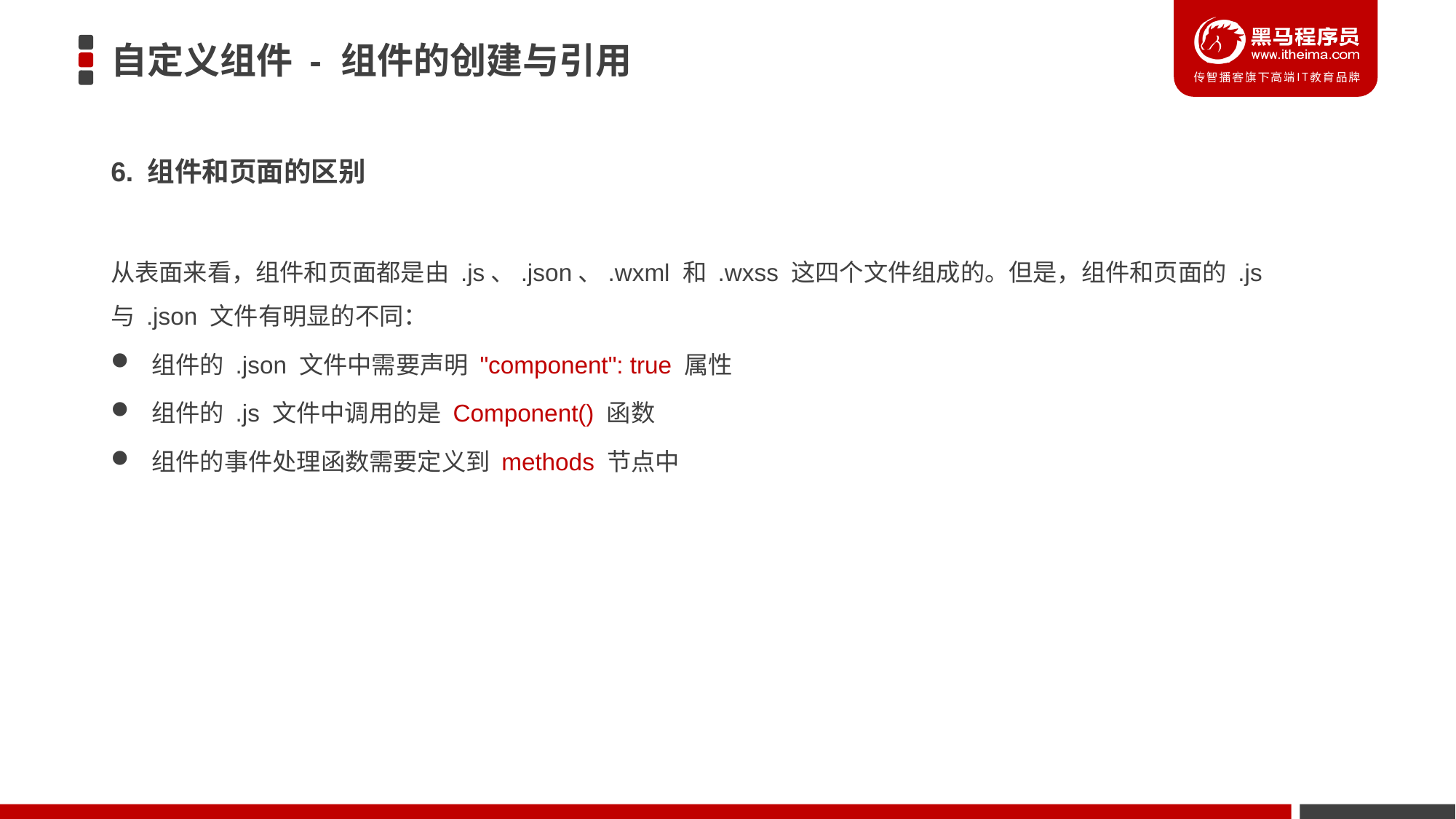

# 自定义组件 - 组件的创建与引用
6. 组件和页面的区别
从表面来看，组件和页面都是由 .js、.json、.wxml 和 .wxss 这四个文件组成的。但是，组件和页面的 .js 与 .json 文件有明显的不同：
组件的 .json 文件中需要声明 "component": true 属性
组件的 .js 文件中调用的是 Component() 函数
组件的事件处理函数需要定义到 methods 节点中